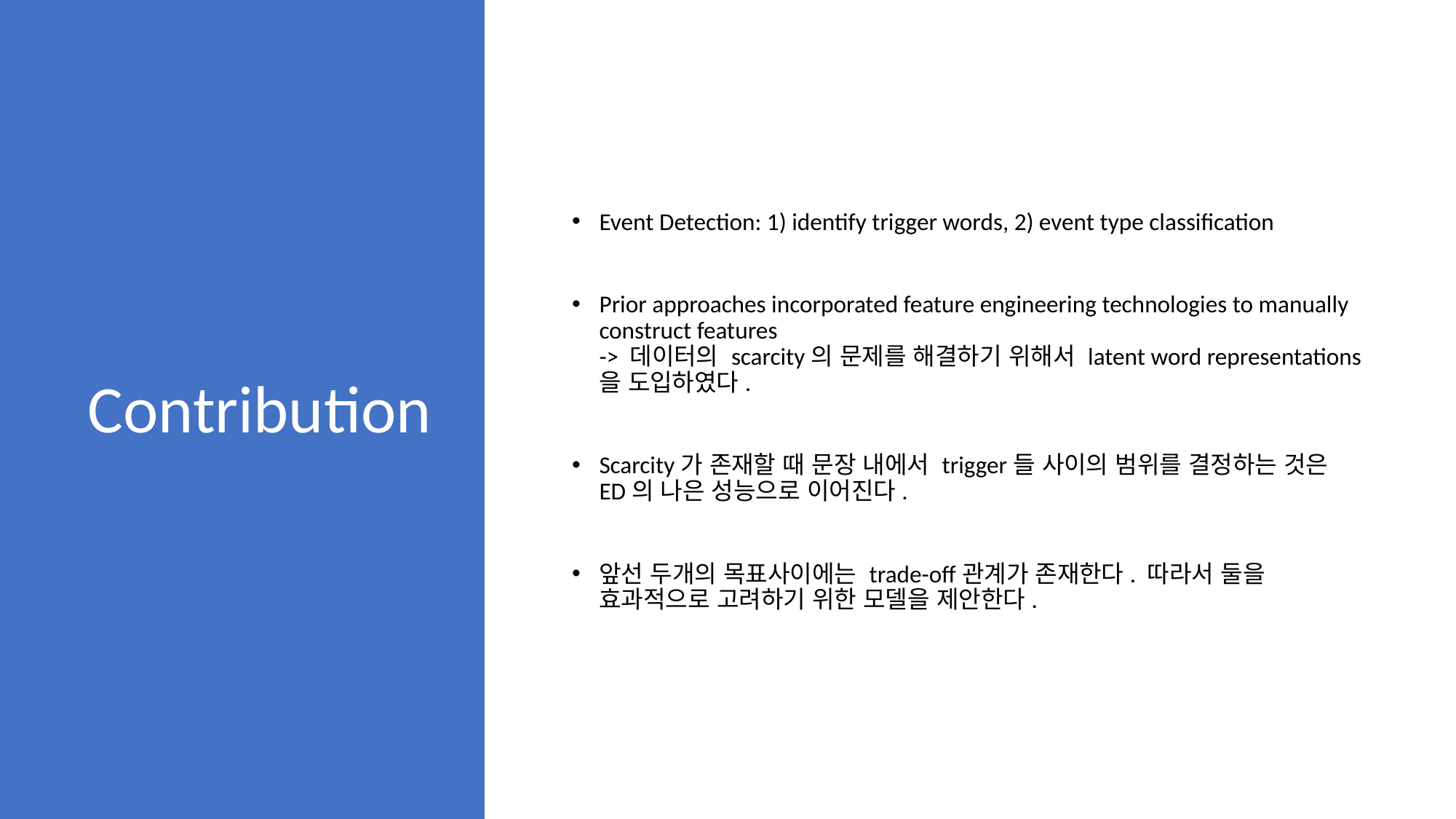

# Contribution
Event Detection: 1) identify trigger words, 2) event type classification

Prior approaches incorporated feature engineering technologies to manually construct features
-> 데이터의 scarcity의 문제를 해결하기 위해서 latent word representations을 도입하였다.

Scarcity가 존재할 때 문장 내에서 trigger들 사이의 범위를 결정하는 것은 ED의 나은 성능으로 이어진다.

앞선 두개의 목표사이에는 trade-off관계가 존재한다. 따라서 둘을 효과적으로 고려하기 위한 모델을 제안한다.